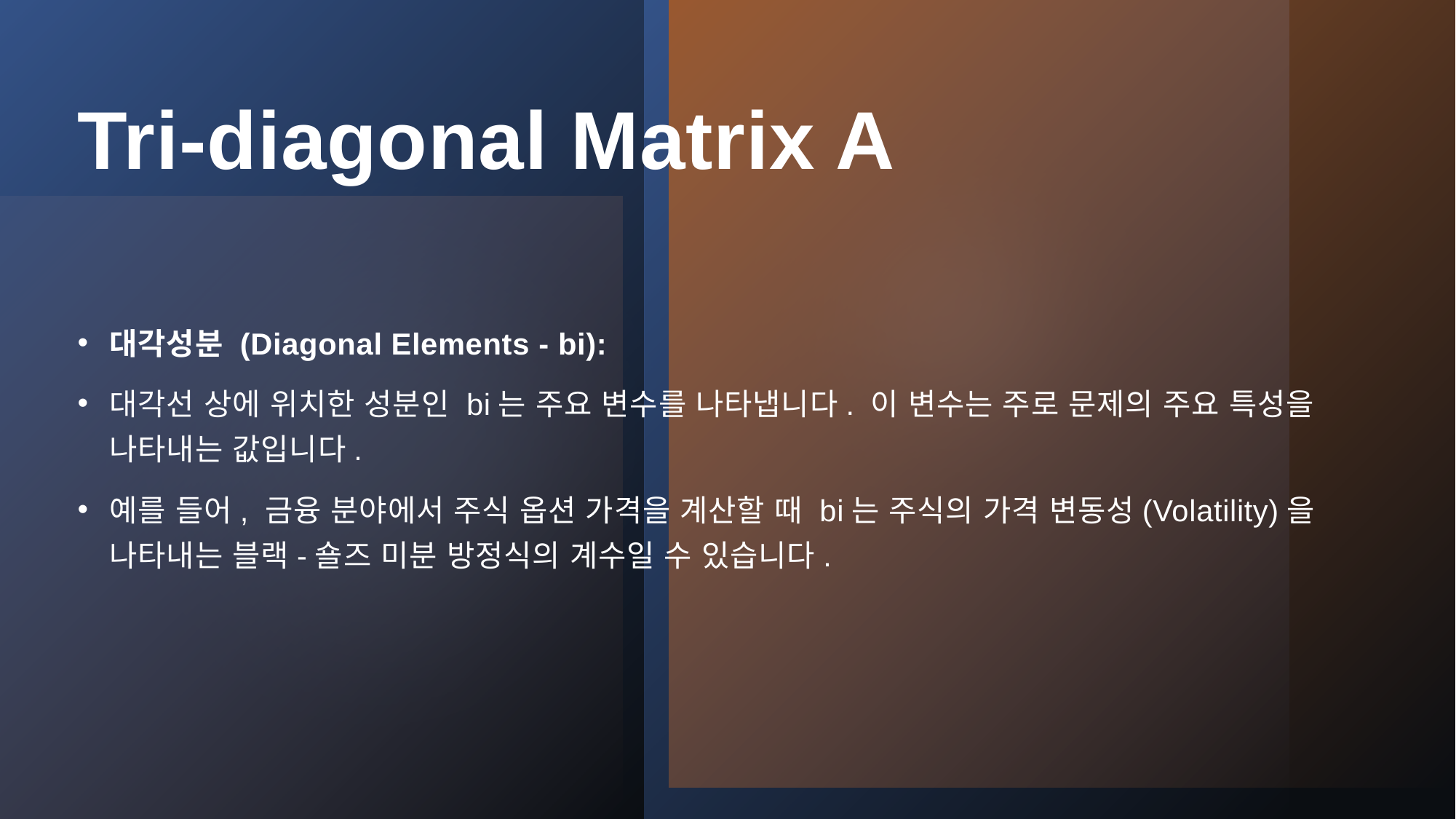

# Tri-diagonal Matrix A
대각성분 (Diagonal Elements - bi):
대각선 상에 위치한 성분인 bi는 주요 변수를 나타냅니다. 이 변수는 주로 문제의 주요 특성을 나타내는 값입니다.
예를 들어, 금융 분야에서 주식 옵션 가격을 계산할 때 bi는 주식의 가격 변동성(Volatility)을 나타내는 블랙-숄즈 미분 방정식의 계수일 수 있습니다.